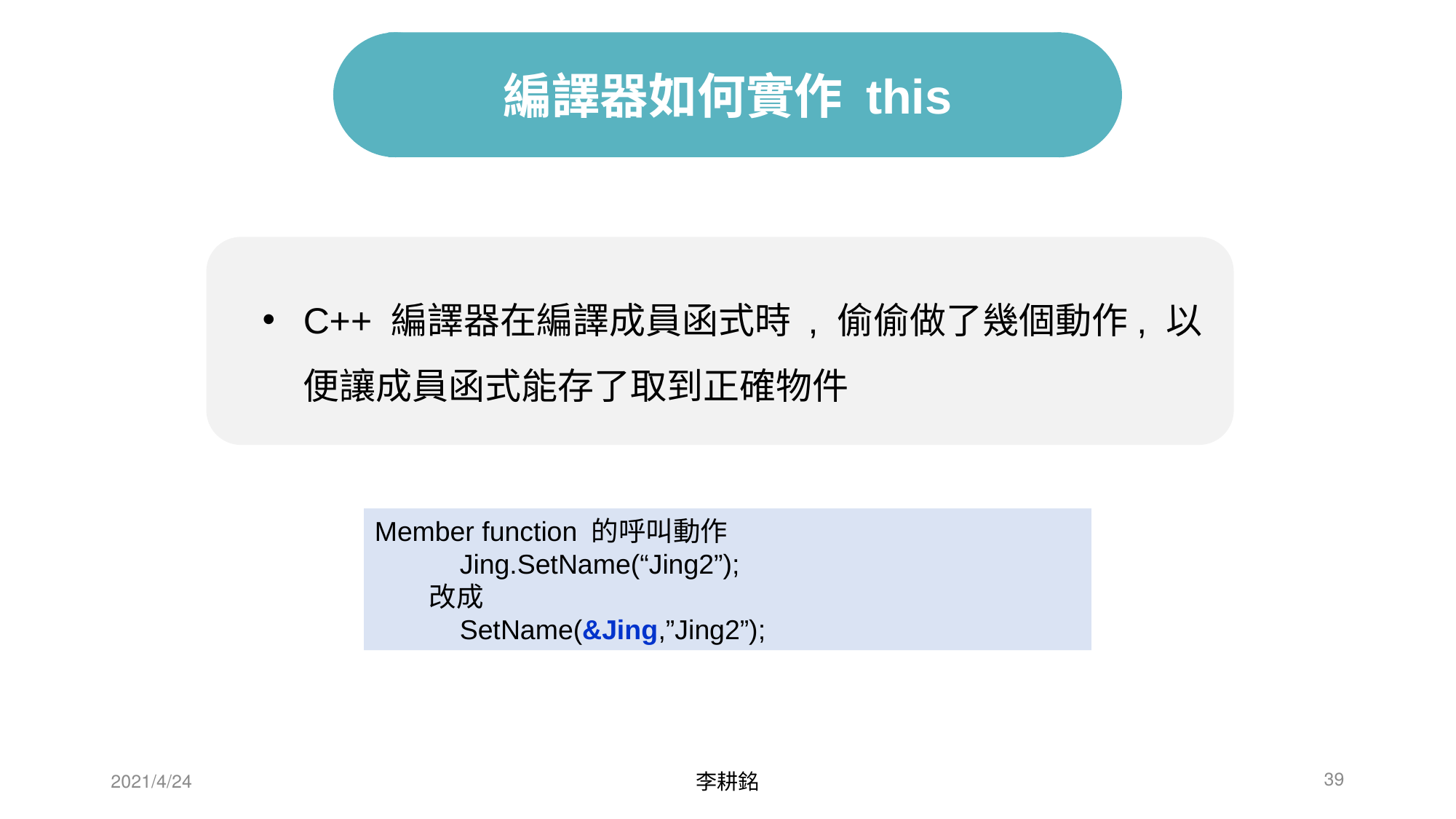

# 編譯器如何實作 this

C++ 編譯器在編譯成員函式時 , 偷偷做了幾個動作, 以便讓成員函式能存了取到正確物件

Member function 的呼叫動作
    Jing.SetName(“Jing2”);
改成
    SetName(&Jing,”Jing2”);
2021/4/24
李耕銘
39